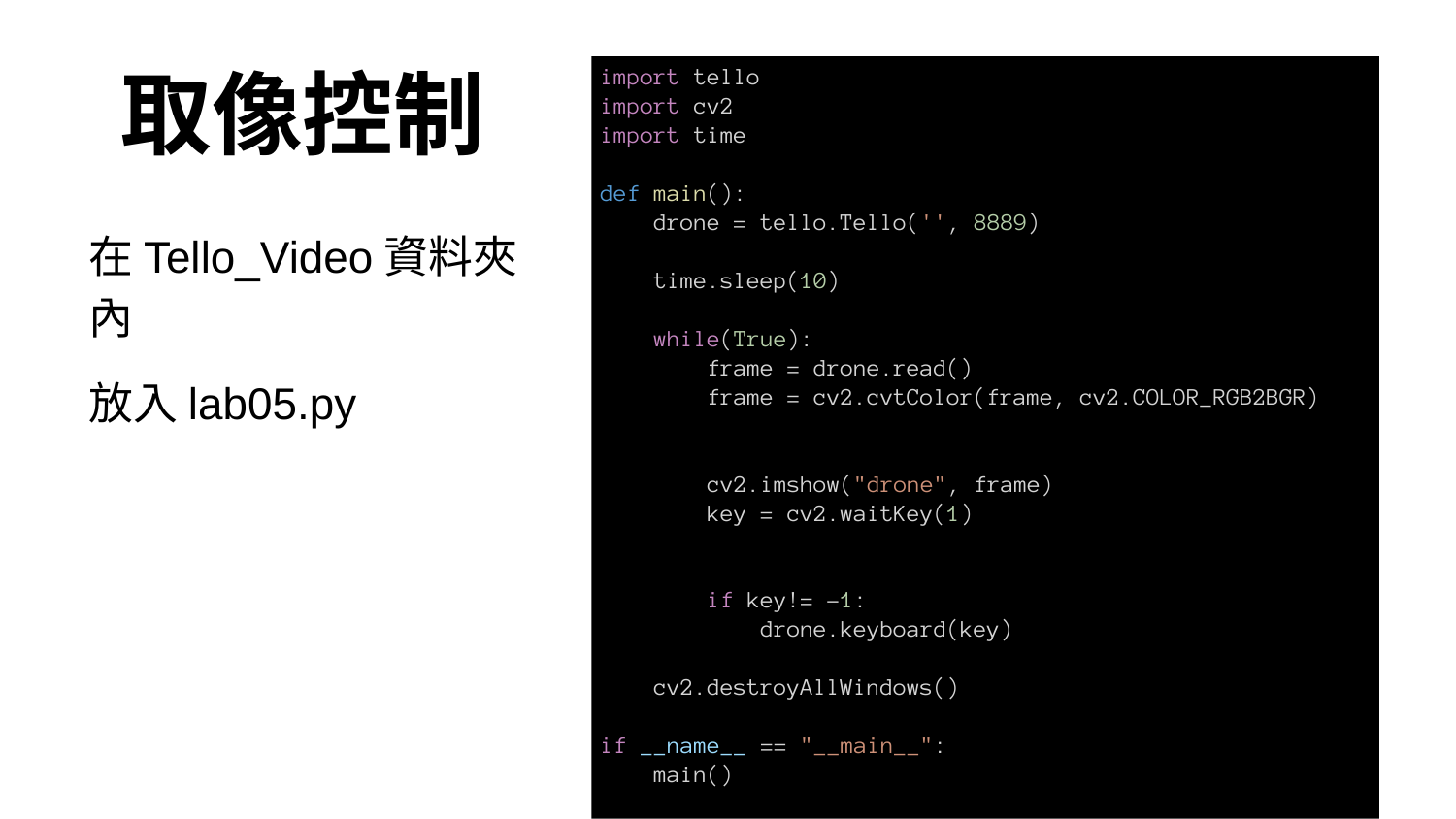

import tello
import cv2
import time
def main():
    drone = tello.Tello('', 8889)
    time.sleep(10)
    while(True):
        frame = drone.read()
        frame = cv2.cvtColor(frame, cv2.COLOR_RGB2BGR)
        cv2.imshow("drone", frame)
        key = cv2.waitKey(1)
        if key!= -1:
            drone.keyboard(key)

    cv2.destroyAllWindows()
if __name__ == "__main__":
    main()
# 取像控制
在Tello_Video資料夾內
放入lab05.py